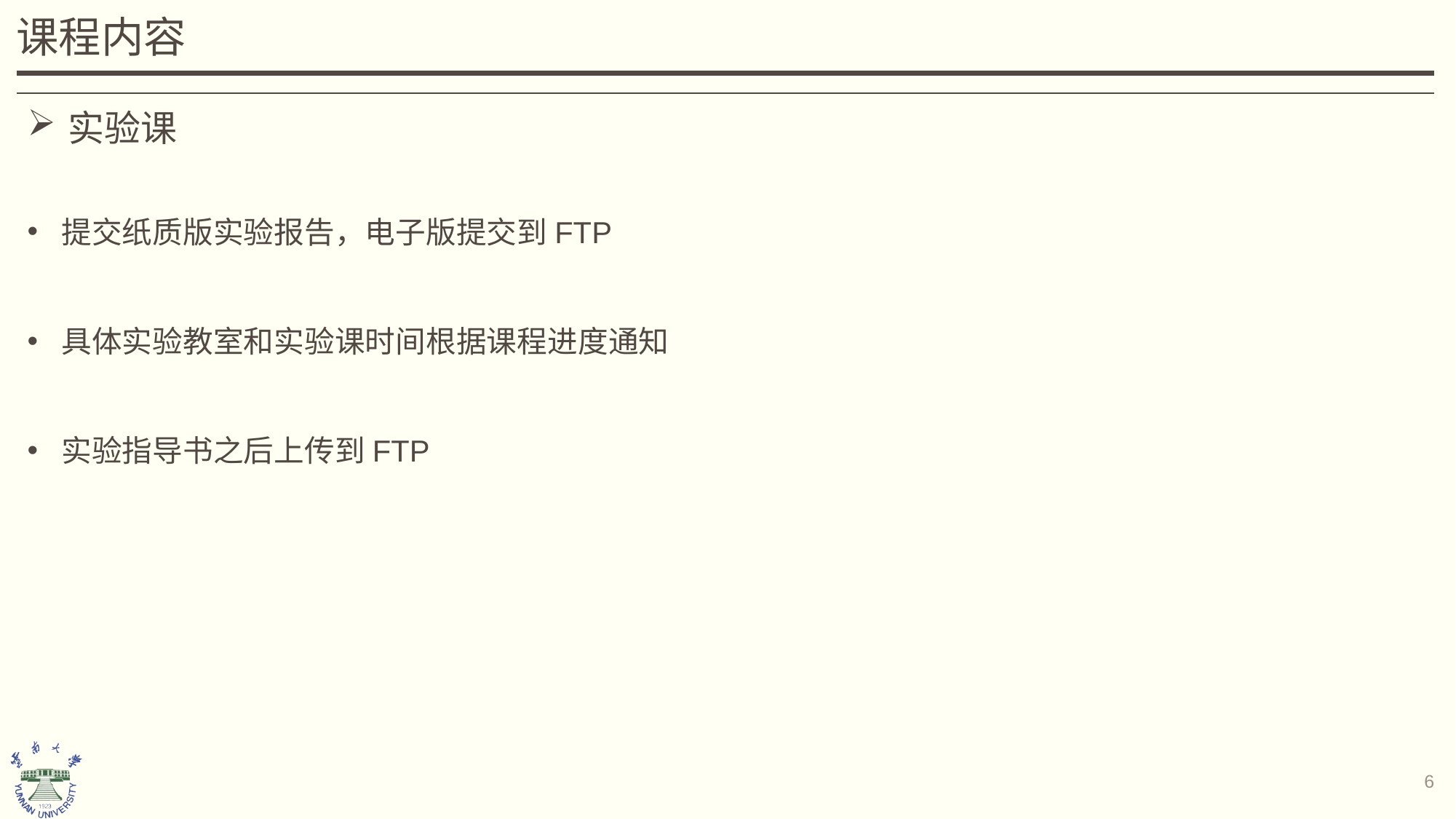

# 课程内容
实验课

提交纸质版实验报告，电子版提交到FTP

具体实验教室和实验课时间根据课程进度通知

实验指导书之后上传到FTP

6